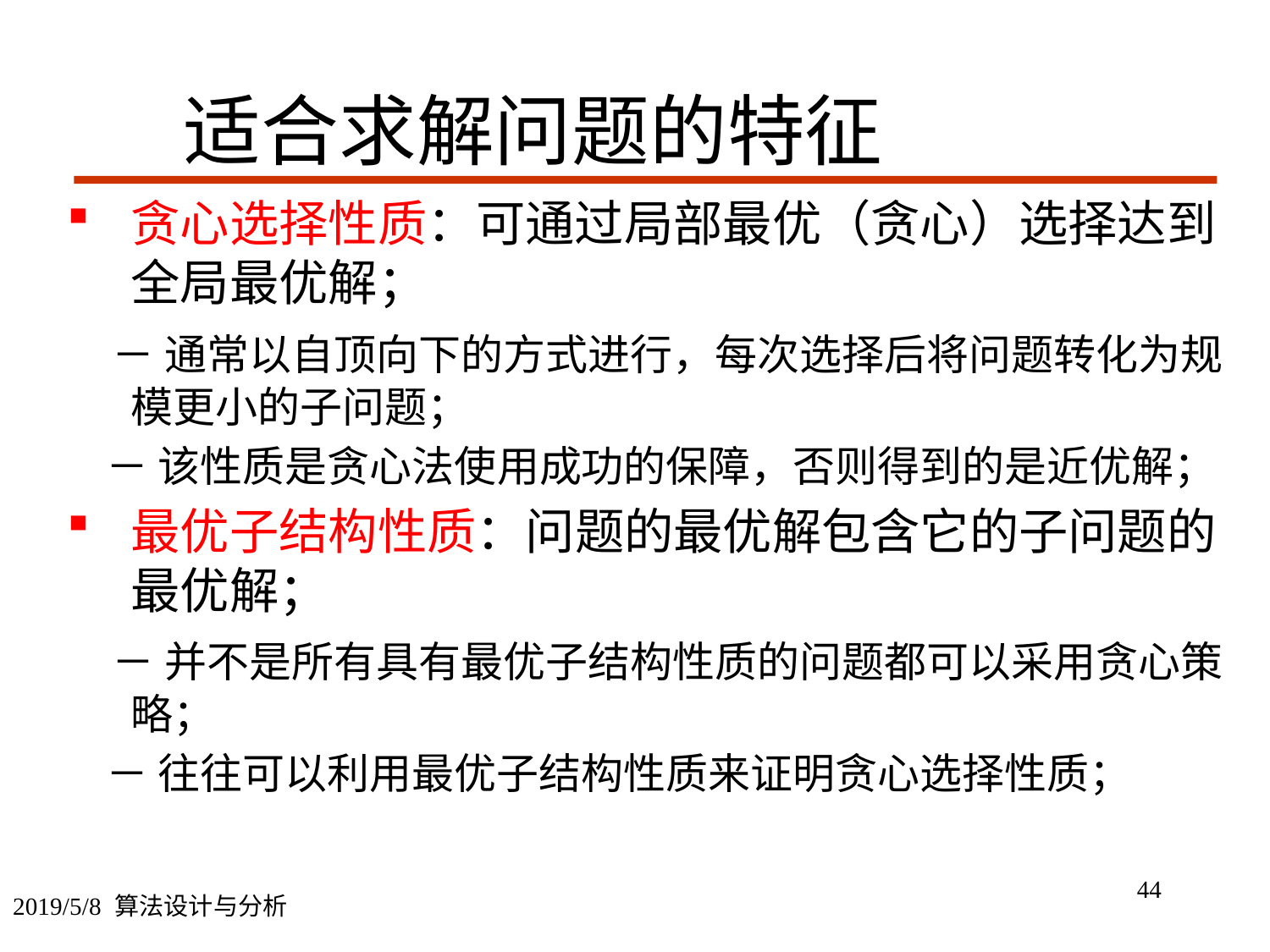

# 适合求解问题的特征
贪心选择性质：可通过局部最优（贪心）选择达到全局最优解；
   － 通常以自顶向下的方式进行，每次选择后将问题转化为规模更小的子问题；
   － 该性质是贪心法使用成功的保障，否则得到的是近优解；
最优子结构性质：问题的最优解包含它的子问题的最优解；
   － 并不是所有具有最优子结构性质的问题都可以采用贪心策略；
   － 往往可以利用最优子结构性质来证明贪心选择性质；
44
2019/5/8
算法设计与分析